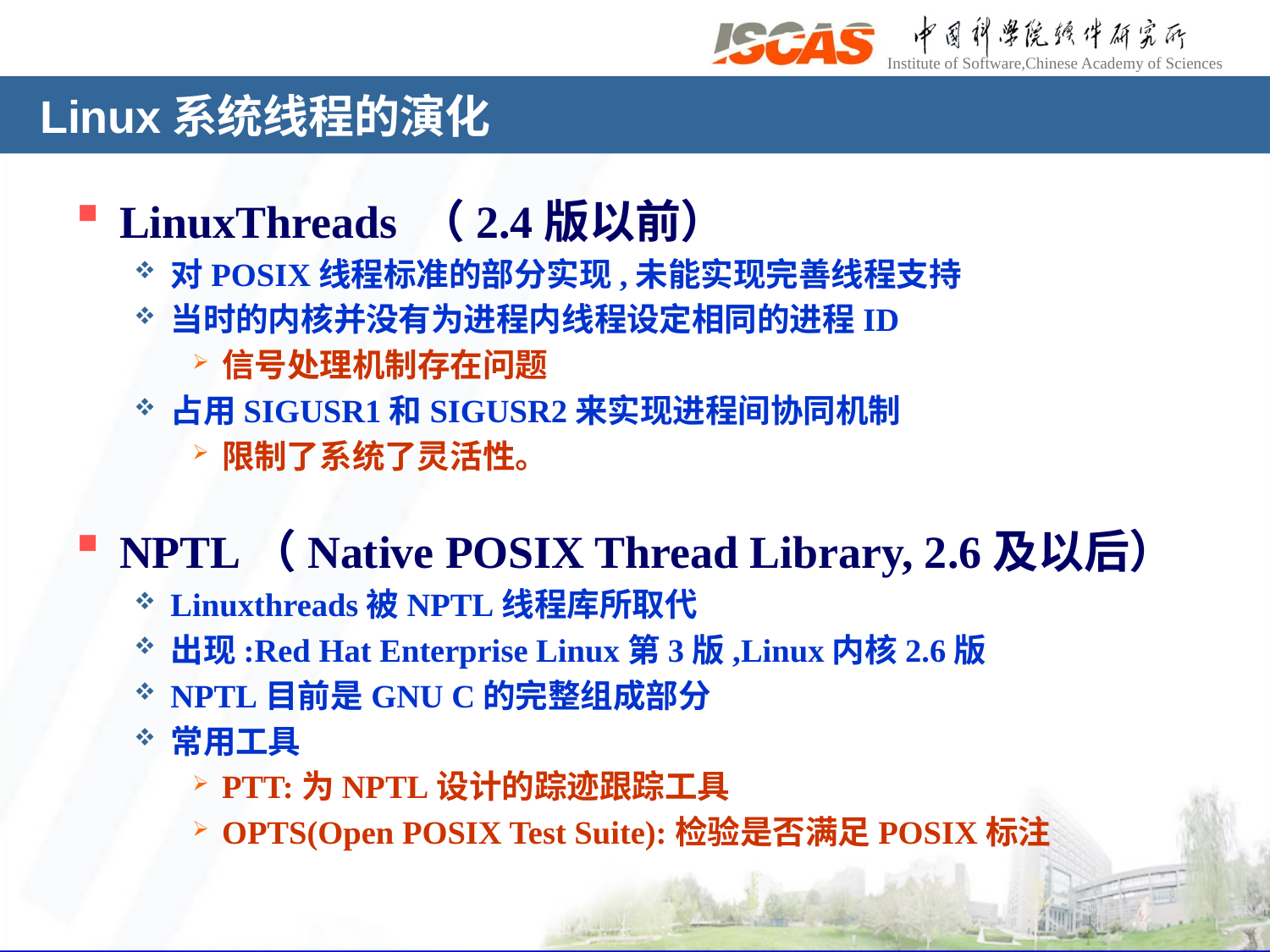

# Linux系统线程的演化
LinuxThreads （2.4版以前）
对POSIX线程标准的部分实现,未能实现完善线程支持
当时的内核并没有为进程内线程设定相同的进程ID
信号处理机制存在问题
占用SIGUSR1和SIGUSR2来实现进程间协同机制
限制了系统了灵活性。
NPTL（Native POSIX Thread Library, 2.6及以后）
Linuxthreads被NPTL线程库所取代
出现:Red Hat Enterprise Linux第3版,Linux内核2.6版
NPTL目前是GNU C的完整组成部分
常用工具
PTT:为NPTL设计的踪迹跟踪工具
OPTS(Open POSIX Test Suite):检验是否满足POSIX标注